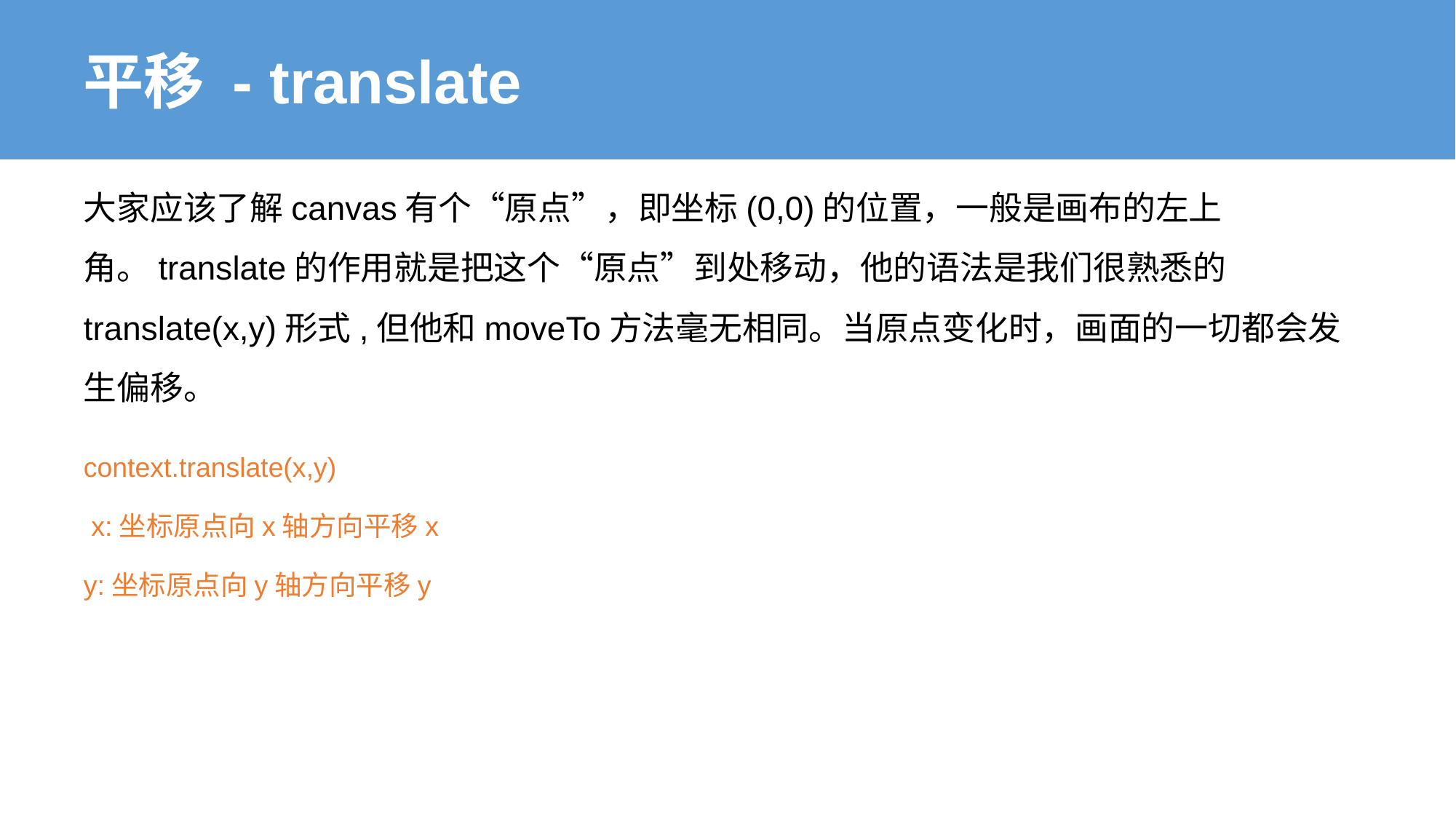

# 平移 - translate
大家应该了解canvas有个“原点”，即坐标(0,0)的位置，一般是画布的左上角。translate的作用就是把这个“原点”到处移动，他的语法是我们很熟悉的translate(x,y)形式,但他和moveTo方法毫无相同。当原点变化时，画面的一切都会发生偏移。
context.translate(x,y)
 x:坐标原点向x轴方向平移x
y:坐标原点向y轴方向平移y